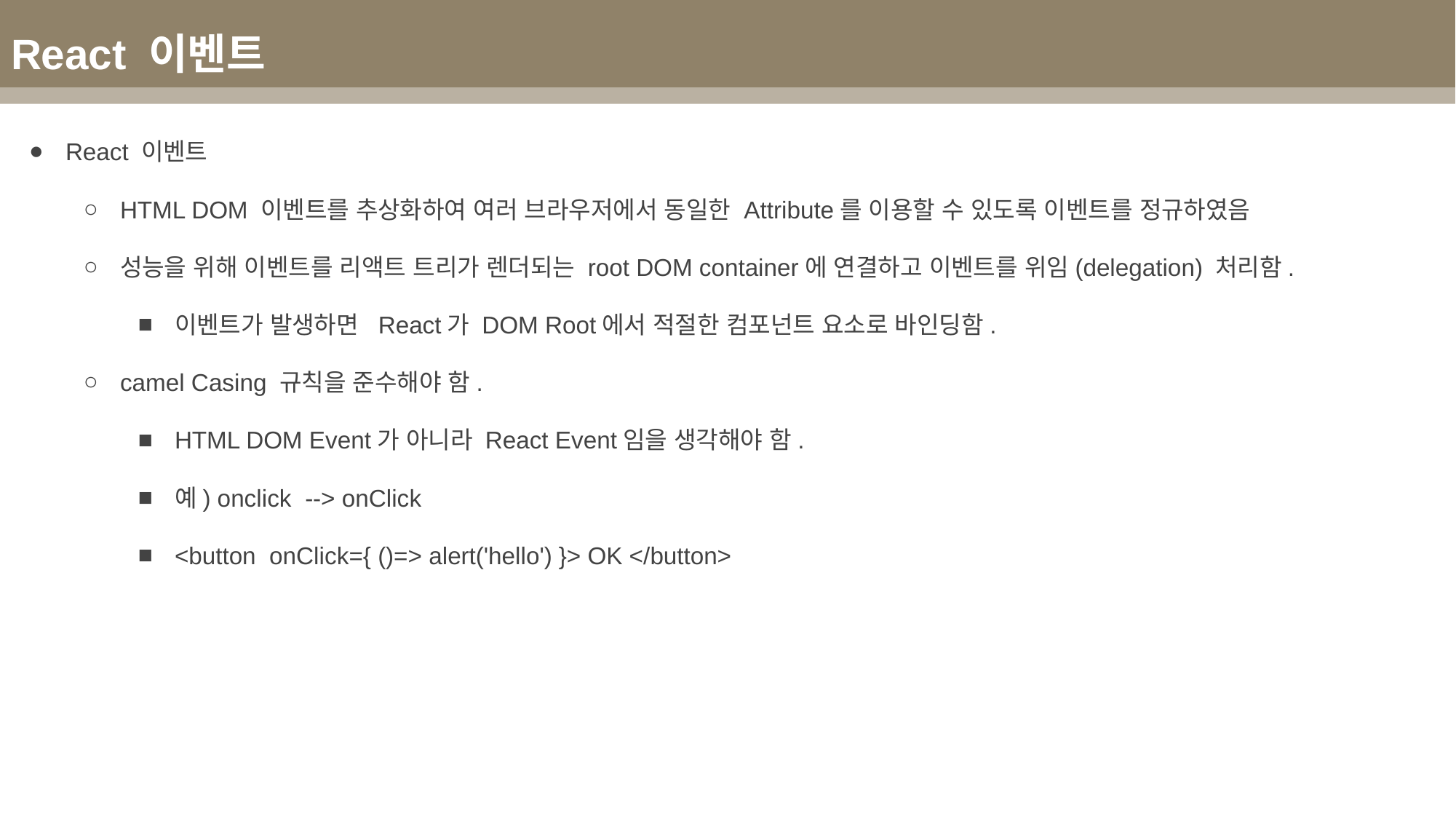

React 이벤트
React 이벤트
HTML DOM 이벤트를 추상화하여 여러 브라우저에서 동일한 Attribute를 이용할 수 있도록 이벤트를 정규하였음
성능을 위해 이벤트를 리액트 트리가 렌더되는 root DOM container에 연결하고 이벤트를 위임(delegation) 처리함.
이벤트가 발생하면  React가 DOM Root에서 적절한 컴포넌트 요소로 바인딩함.
camel Casing 규칙을 준수해야 함.
HTML DOM Event가 아니라 React Event임을 생각해야 함.
예) onclick  --> onClick
<button  onClick={ ()=> alert('hello') }> OK </button>